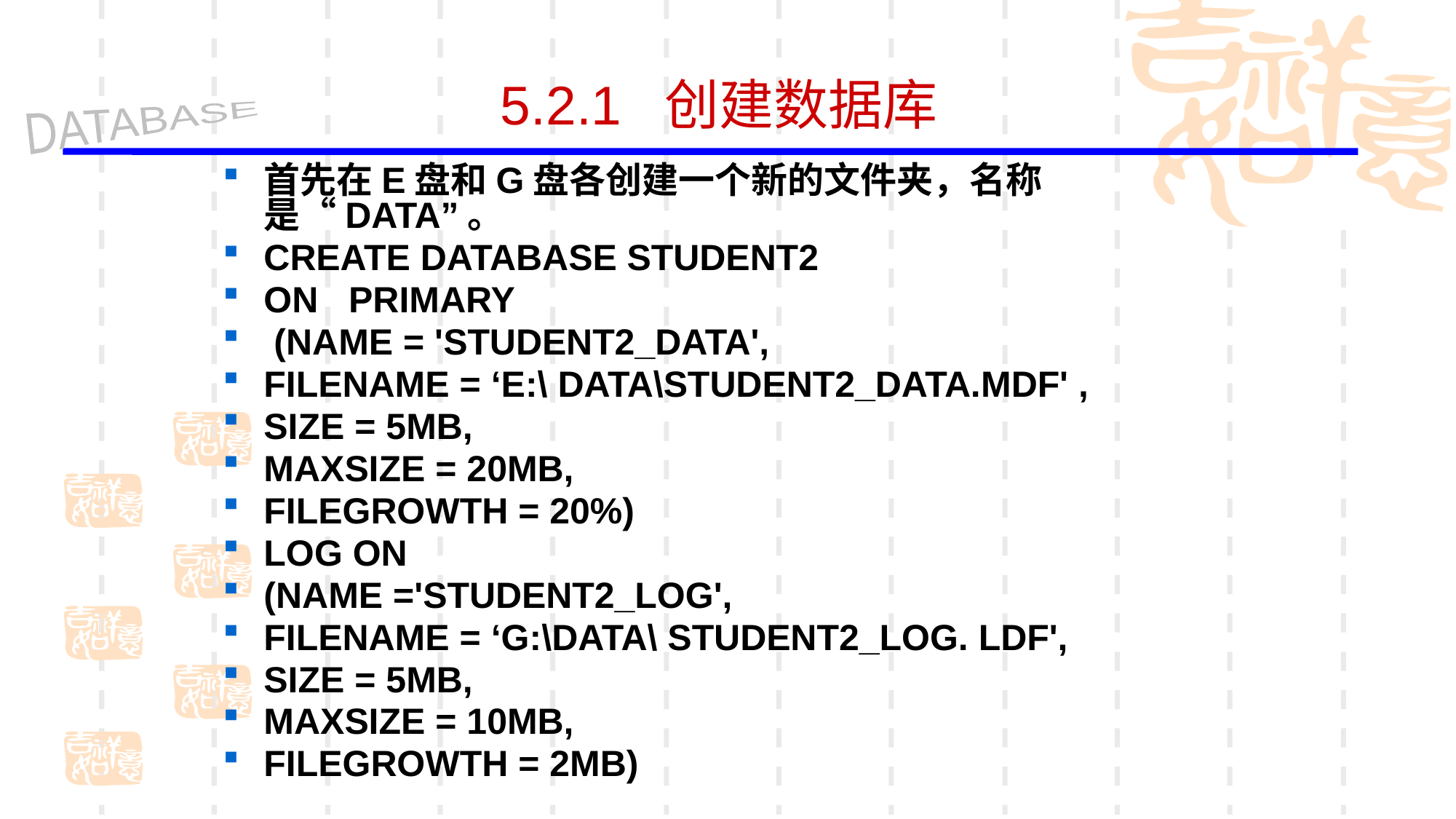

5.2.1  创建数据库
首先在E盘和G盘各创建一个新的文件夹，名称是“DATA”。
CREATE DATABASE STUDENT2
ON   PRIMARY
 (NAME = 'STUDENT2_DATA',
FILENAME = ‘E:\ DATA\STUDENT2_DATA.MDF' ,
SIZE = 5MB,
MAXSIZE = 20MB,
FILEGROWTH = 20%)
LOG ON
(NAME ='STUDENT2_LOG',
FILENAME = ‘G:\DATA\ STUDENT2_LOG. LDF',
SIZE = 5MB,
MAXSIZE = 10MB,
FILEGROWTH = 2MB)